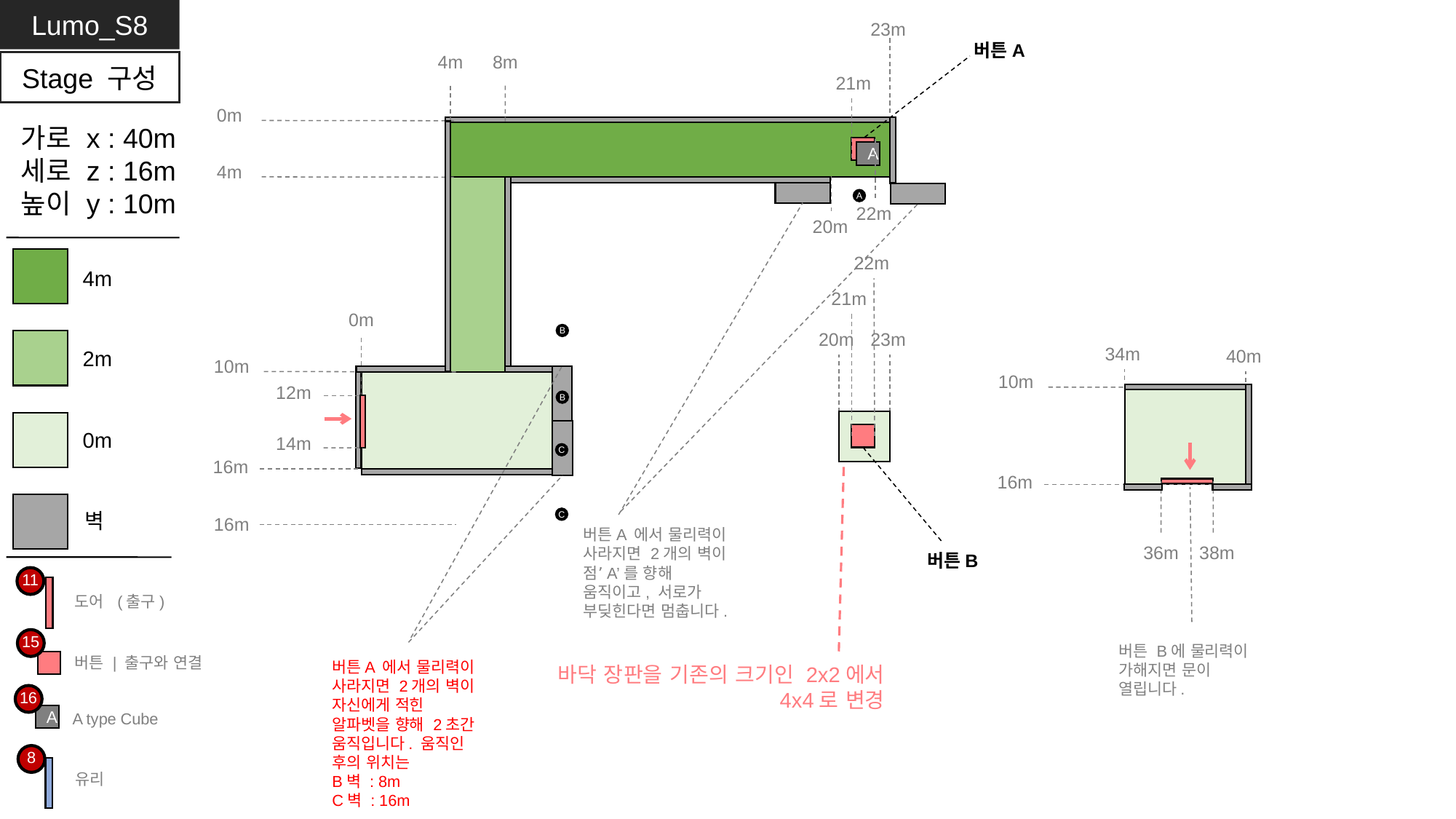

Lumo_S8
23m
버튼A
4m
8m
Stage 구성
21m
0m
가로 x : 40m
세로 z : 16m
높이 y : 10m

4m

2m

0m

벽

A
4m

A
22m
20m
22m
21m
0m

20m
23m

B
34m
40m

10m
10m

12m

B

14m

C
16m
16m

16m
C
버튼A 에서 물리력이 사라지면 2개의 벽이 점’A’를 향해 움직이고, 서로가 부딪힌다면 멈춥니다.
38m
36m
버튼B

11

도어  (출구)
15

버튼 | 출구와 연결

버튼 B에 물리력이 가해지면 문이 열립니다.
버튼A 에서 물리력이 사라지면 2개의 벽이 자신에게 적힌 알파벳을 향해 2초간 움직입니다. 움직인 후의 위치는
B벽 : 8m
C벽 : 16m
바닥 장판을 기존의 크기인 2x2에서
4x4로 변경
16

A type Cube
A
8

유리